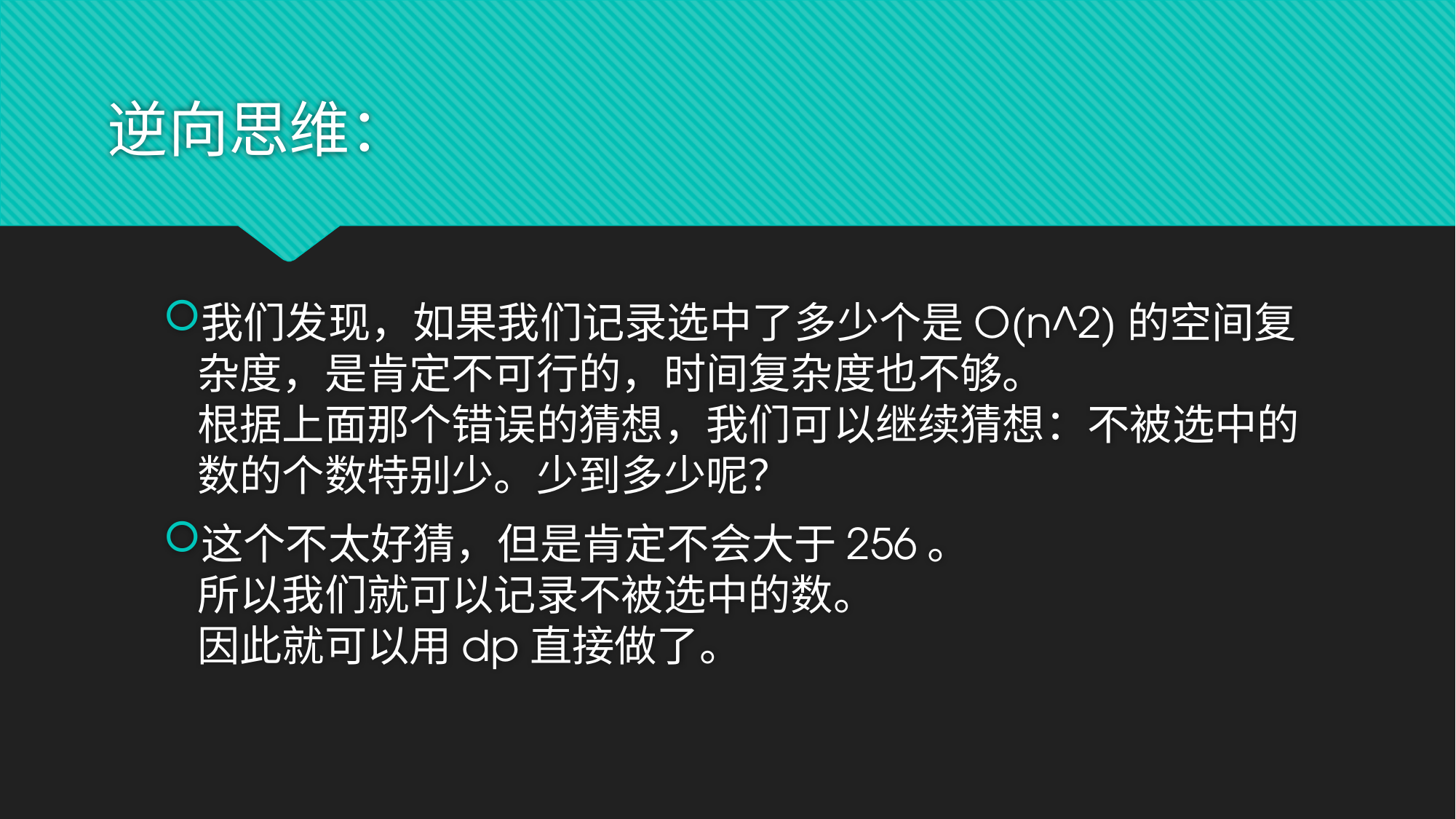

# 逆向思维：
我们发现，如果我们记录选中了多少个是O(n^2)的空间复杂度，是肯定不可行的，时间复杂度也不够。 
根据上面那个错误的猜想，我们可以继续猜想：不被选中的数的个数特别少。少到多少呢？
这个不太好猜，但是肯定不会大于256。 
所以我们就可以记录不被选中的数。 
因此就可以用dp直接做了。